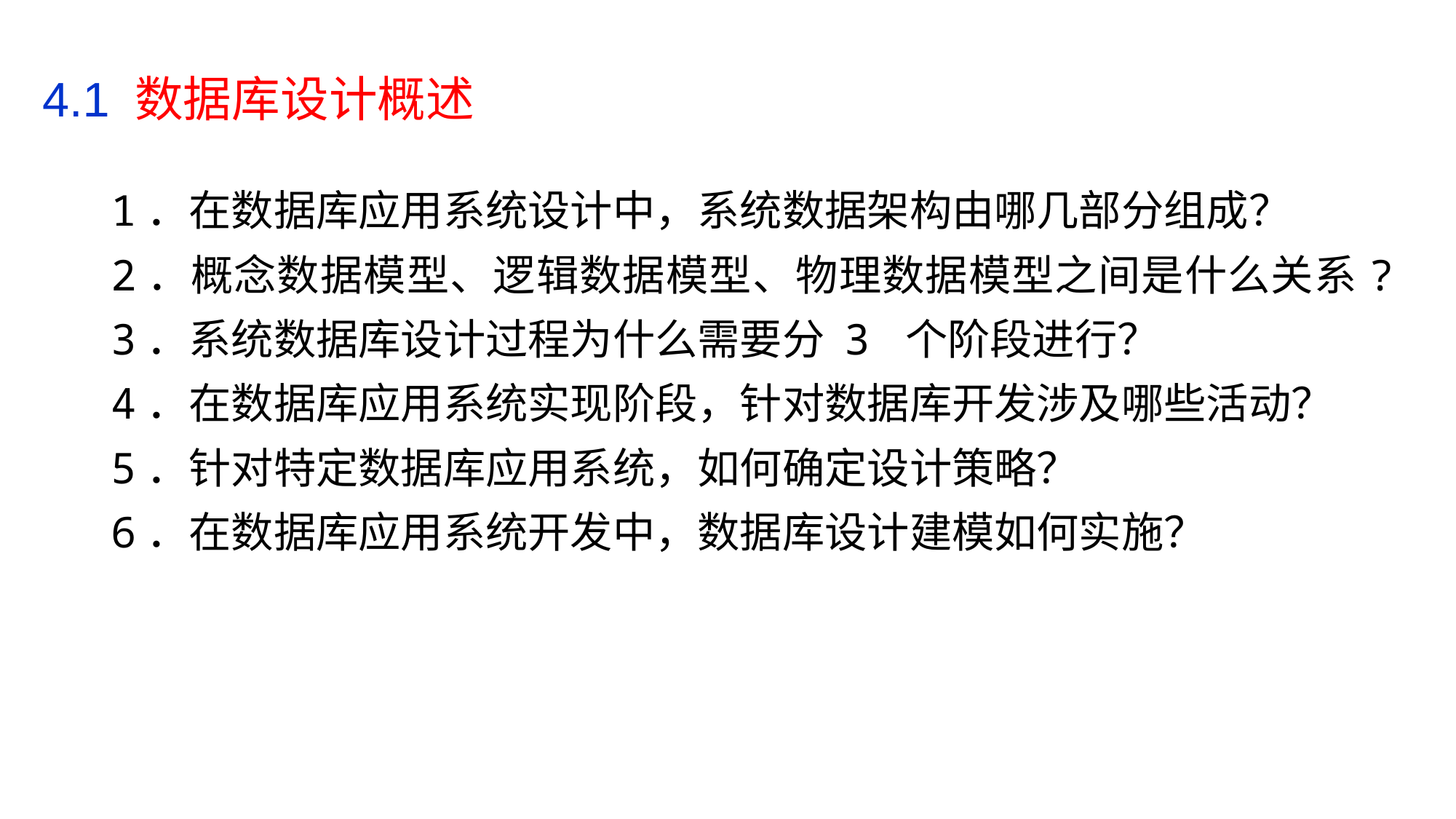

4.1 数据库设计概述
1．在数据库应用系统设计中，系统数据架构由哪几部分组成？
2．概念数据模型、逻辑数据模型、物理数据模型之间是什么关系?
3．系统数据库设计过程为什么需要分 3 个阶段进行？
4．在数据库应用系统实现阶段，针对数据库开发涉及哪些活动？
5．针对特定数据库应用系统，如何确定设计策略？
6．在数据库应用系统开发中，数据库设计建模如何实施？